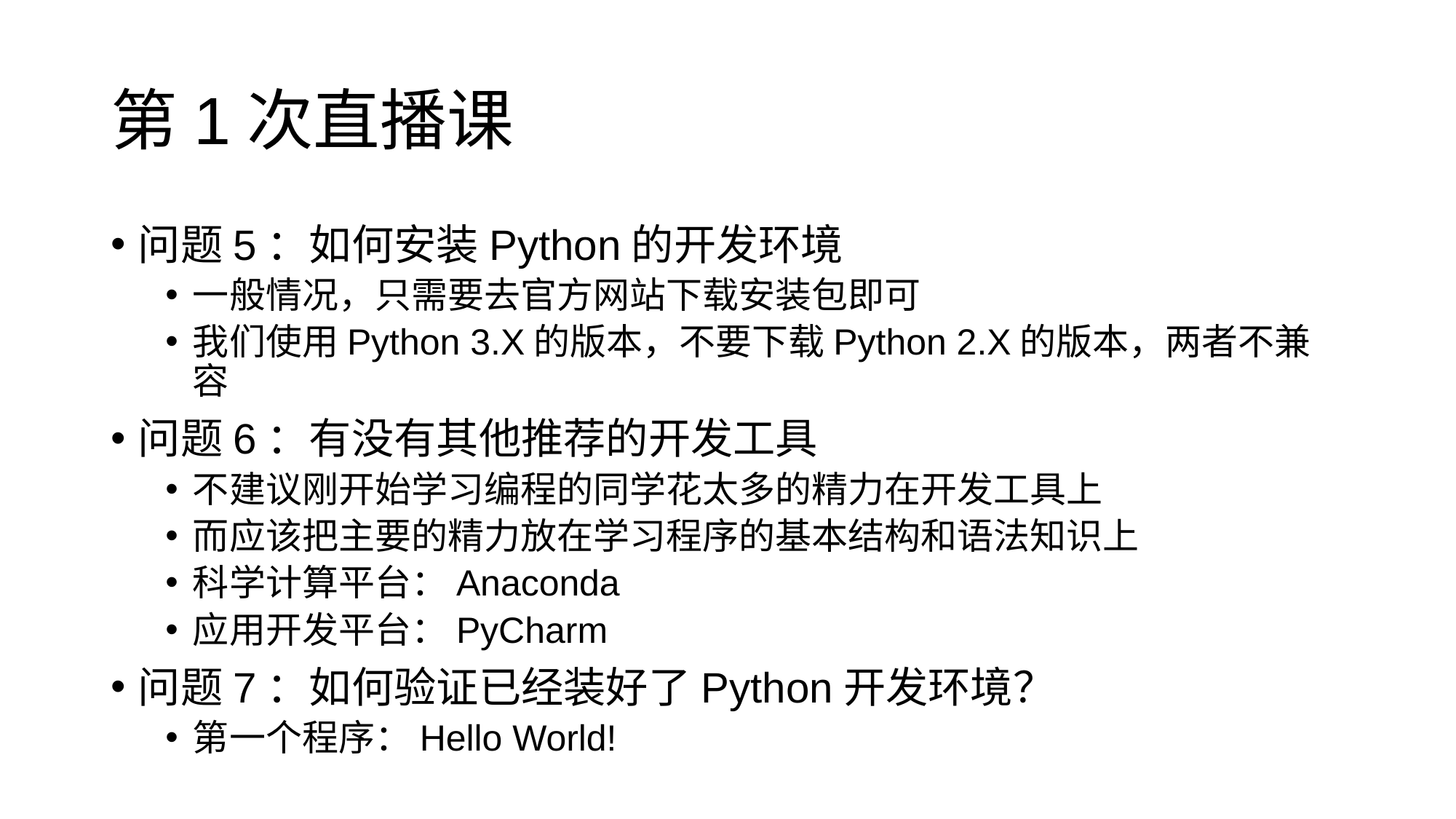

# 第1次直播课
问题5：如何安装Python的开发环境
一般情况，只需要去官方网站下载安装包即可
我们使用Python 3.X的版本，不要下载Python 2.X的版本，两者不兼容
问题6：有没有其他推荐的开发工具
不建议刚开始学习编程的同学花太多的精力在开发工具上
而应该把主要的精力放在学习程序的基本结构和语法知识上
科学计算平台：Anaconda
应用开发平台：PyCharm
问题7：如何验证已经装好了Python开发环境？
第一个程序：Hello World!